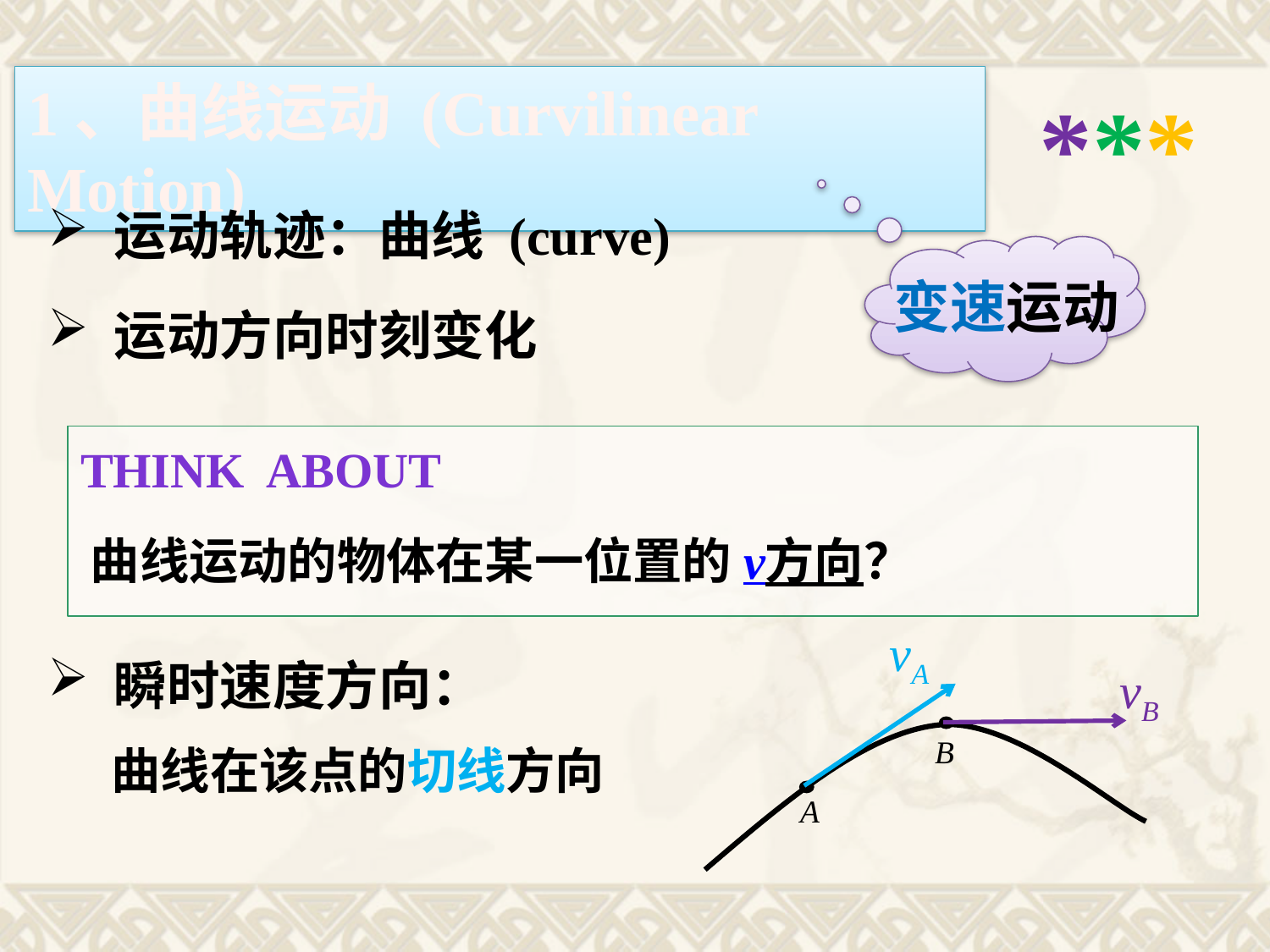

***
1、曲线运动 (Curvilinear Motion)
 运动轨迹：曲线 (curve)

变速运动
 运动方向时刻变化

Think  about
曲线运动的物体在某一位置的v方向？
vA

 瞬时速度方向：
vB

B

A
曲线在该点的切线方向